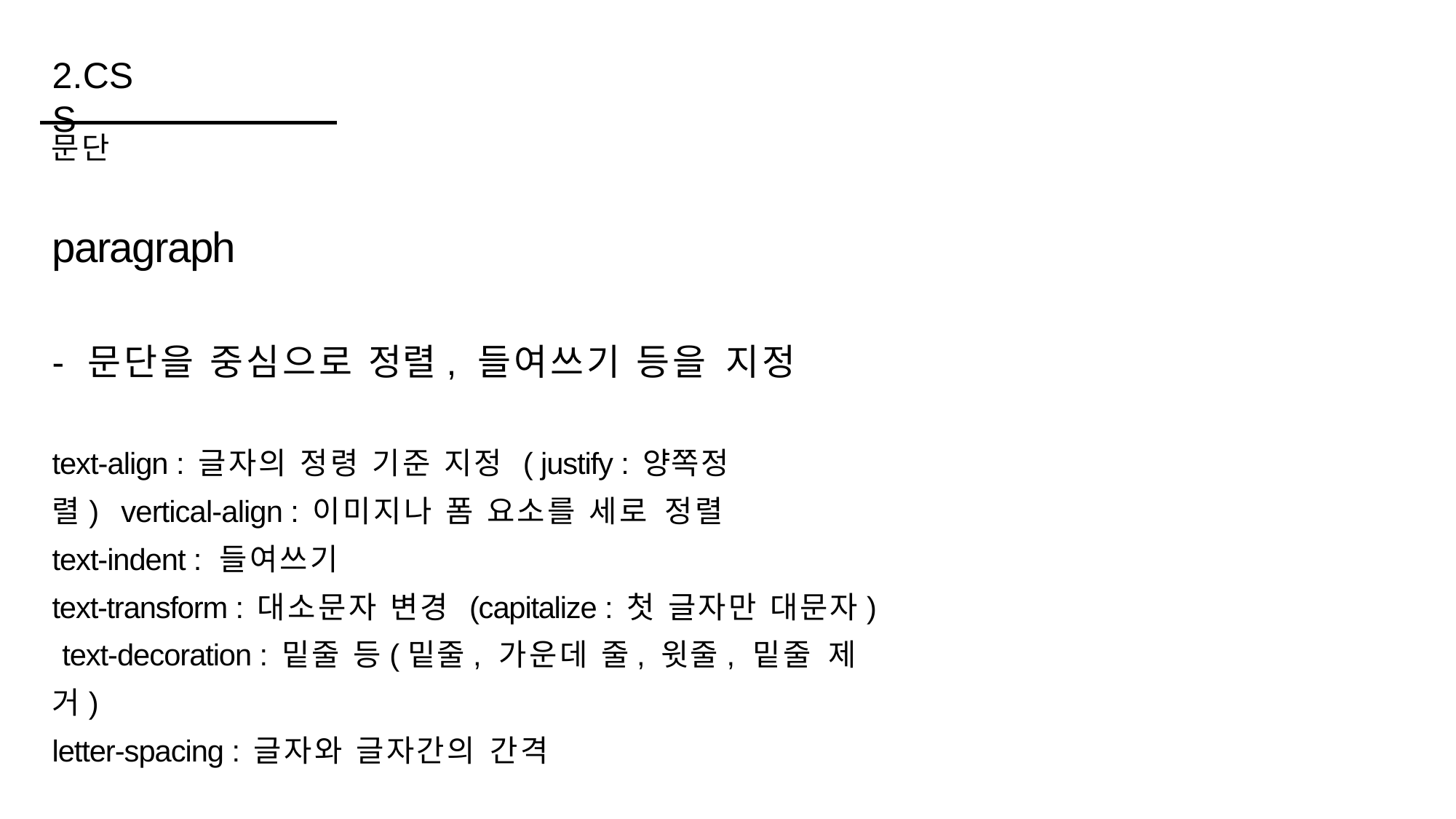

# 2.CSS

문단

paragraph

- 문단을 중심으로 정렬, 들여쓰기 등을 지정

text-align : 글자의 정령 기준 지정 ( justify : 양쪽정렬)  vertical-align : 이미지나 폼 요소를 세로 정렬
text-indent : 들여쓰기
text-transform : 대소문자 변경 (capitalize : 첫 글자만 대문자)  text-decoration : 밑줄 등(밑줄, 가운데 줄, 윗줄, 밑줄 제거)
letter-spacing : 글자와 글자간의 간격